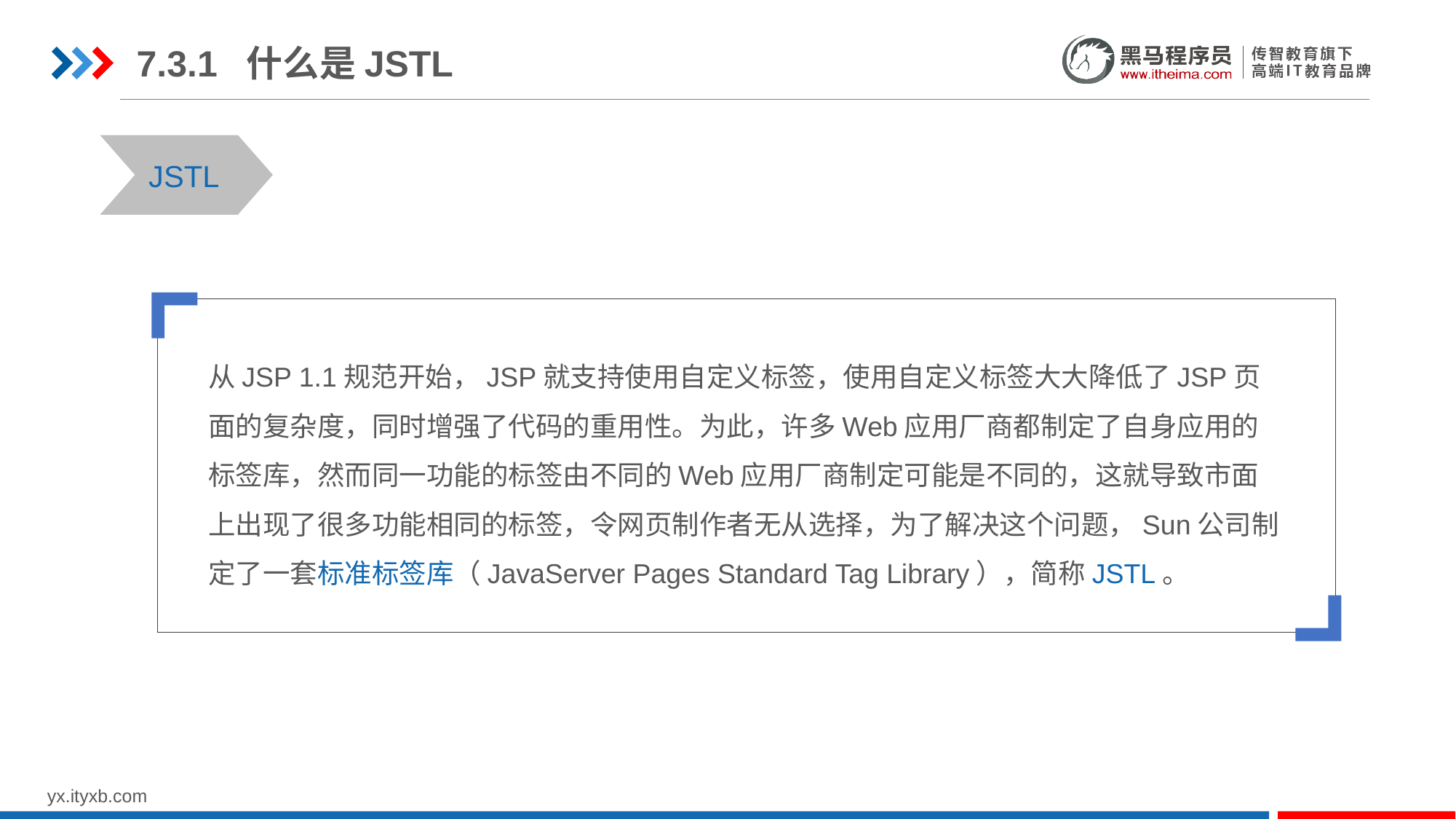

7.3.1  什么是JSTL

JSTL

从JSP 1.1规范开始，JSP就支持使用自定义标签，使用自定义标签大大降低了JSP页面的复杂度，同时增强了代码的重用性。为此，许多Web应用厂商都制定了自身应用的标签库，然而同一功能的标签由不同的Web应用厂商制定可能是不同的，这就导致市面上出现了很多功能相同的标签，令网页制作者无从选择，为了解决这个问题，Sun公司制定了一套标准标签库（JavaServer Pages Standard Tag Library），简称JSTL。